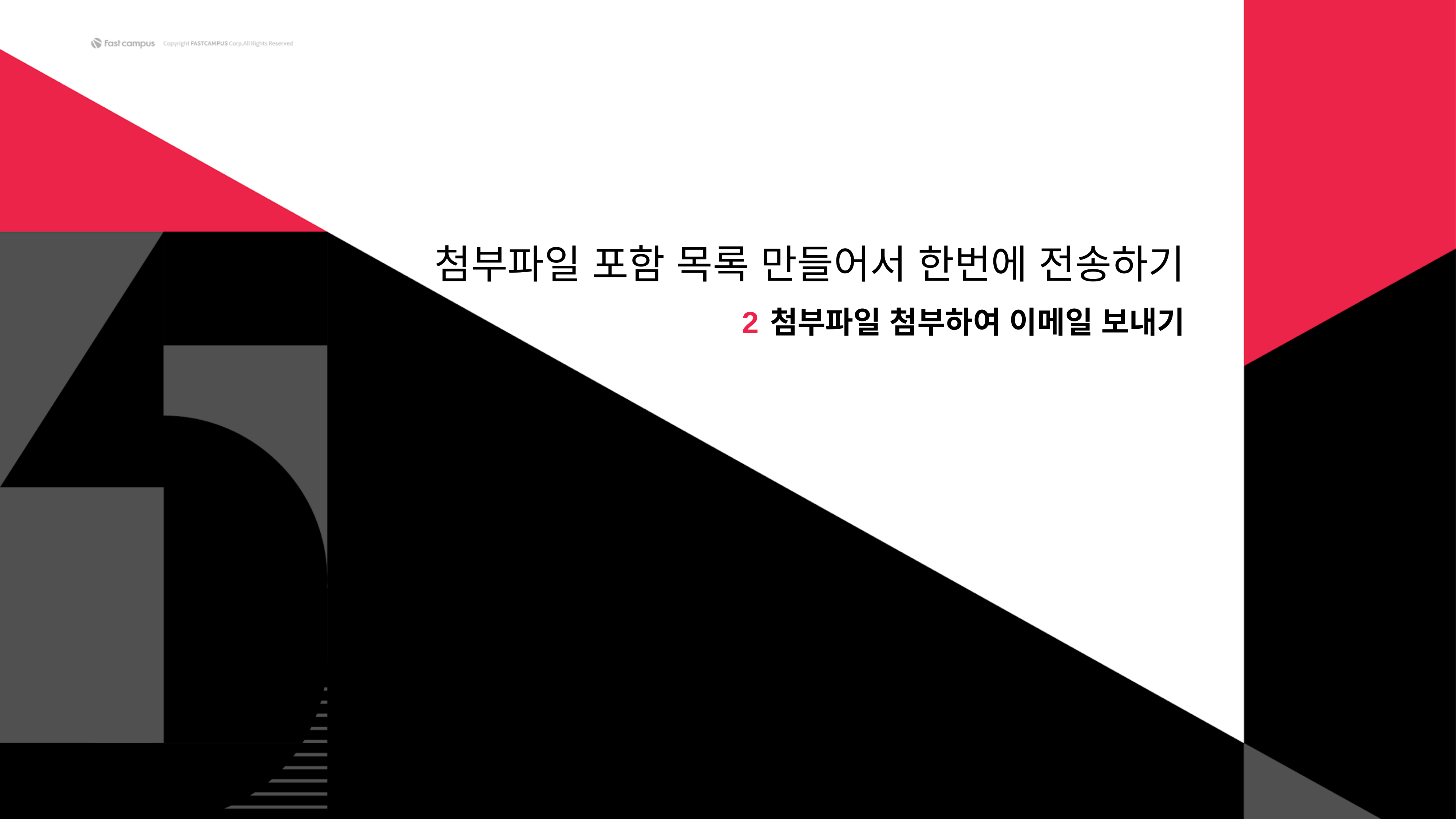

# 첨부파일 포함 목록 만들어서 한번에 전송하기
첨부파일 첨부하여 이메일 보내기
2